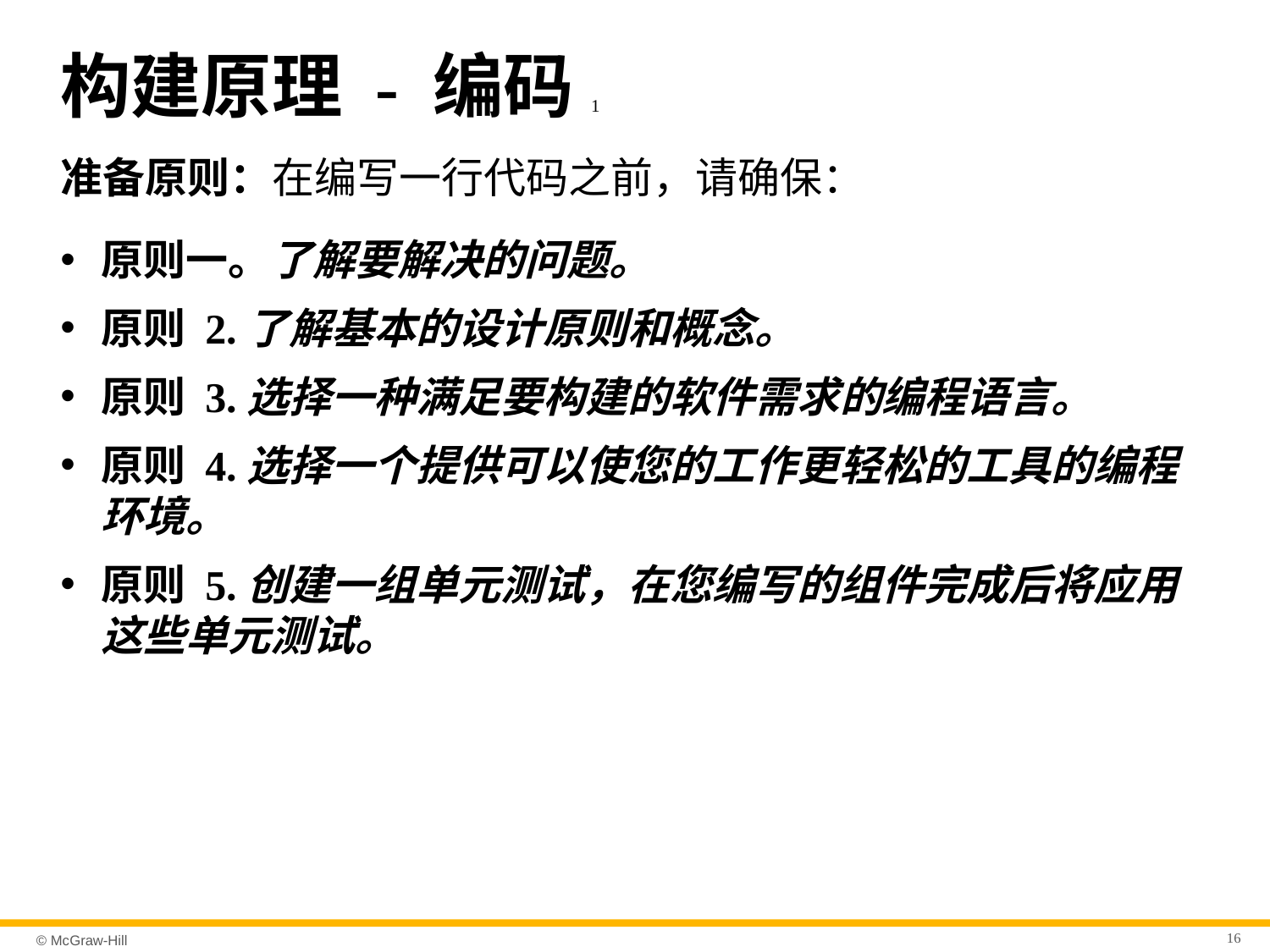

# 构建原理 - 编码1
准备原则：在编写一行代码之前，请确保：
原则一。了解要解决的问题。
原则 2.了解基本的设计原则和概念。
原则 3.选择一种满足要构建的软件需求的编程语言。
原则 4.选择一个提供可以使您的工作更轻松的工具的编程环境。
原则 5.创建一组单元测试，在您编写的组件完成后将应用这些单元测试。
16